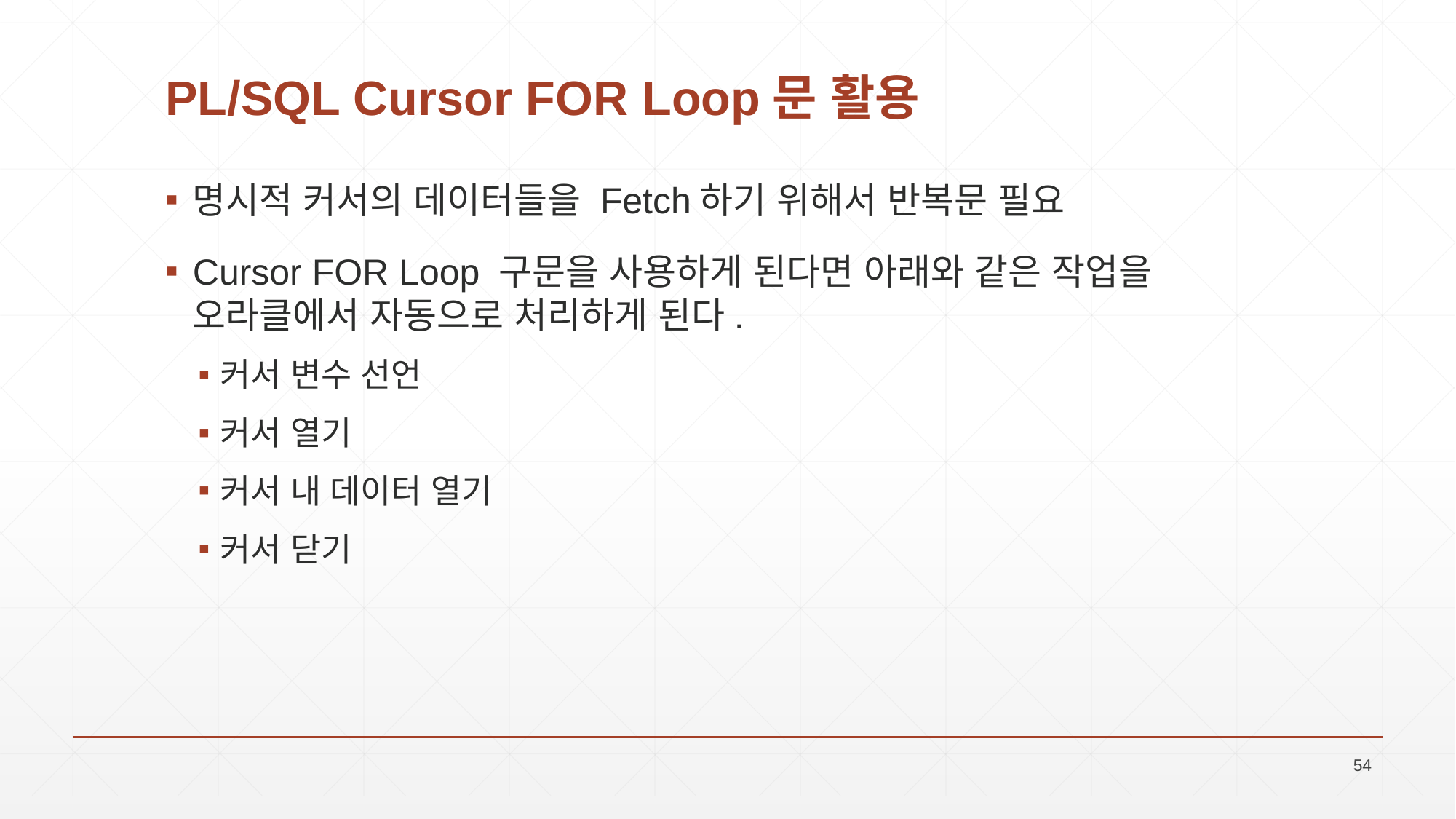

# PL/SQL Cursor FOR Loop문 활용
명시적 커서의 데이터들을 Fetch하기 위해서 반복문 필요
Cursor FOR Loop 구문을 사용하게 된다면 아래와 같은 작업을 오라클에서 자동으로 처리하게 된다.
커서 변수 선언
커서 열기
커서 내 데이터 열기
커서 닫기
54